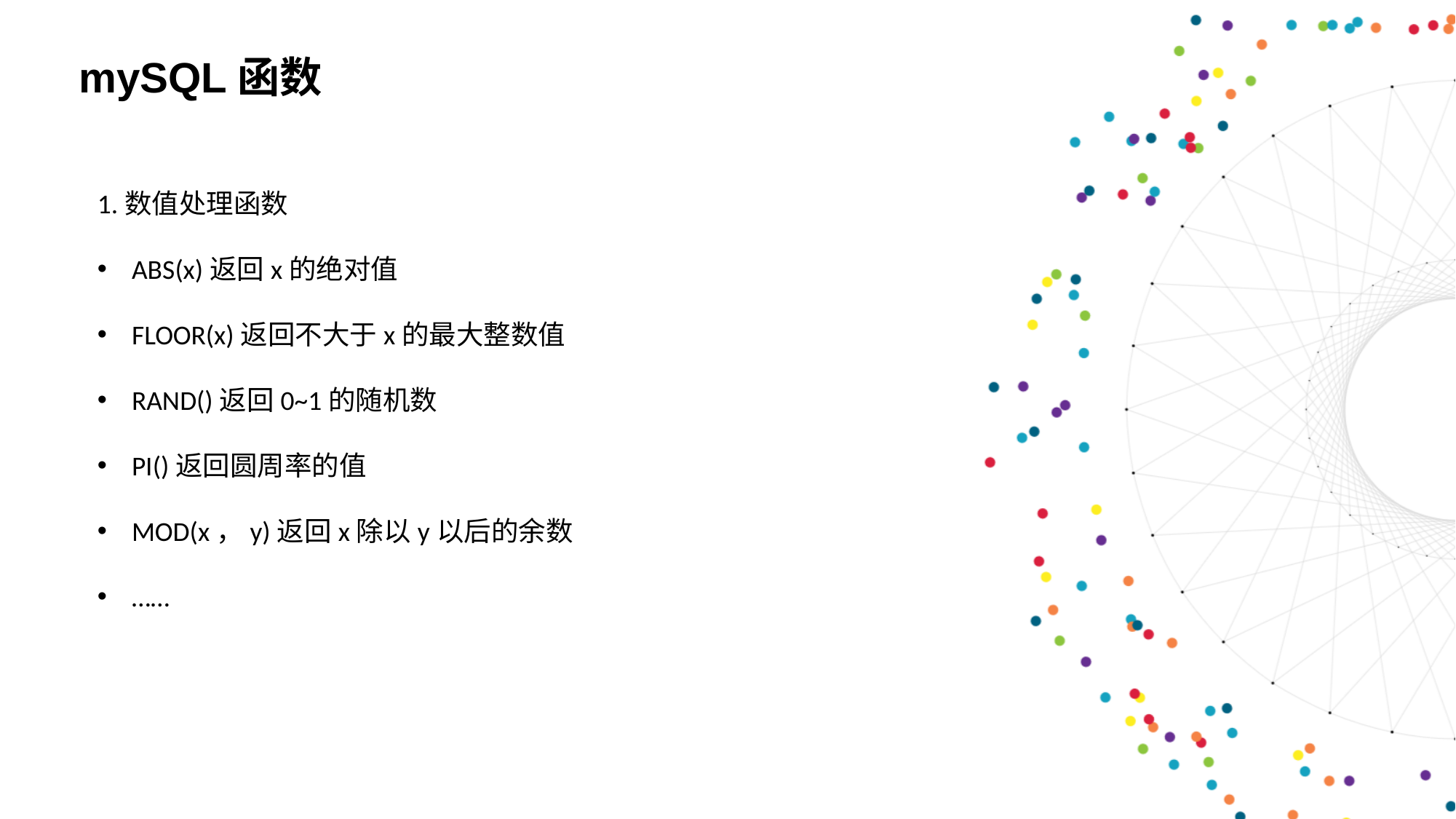

mySQL函数
1.数值处理函数

ABS(x)返回x的绝对值

FLOOR(x)返回不大于x的最大整数值

RAND()返回0~1的随机数

PI()返回圆周率的值

MOD(x，y)返回x除以y以后的余数

……